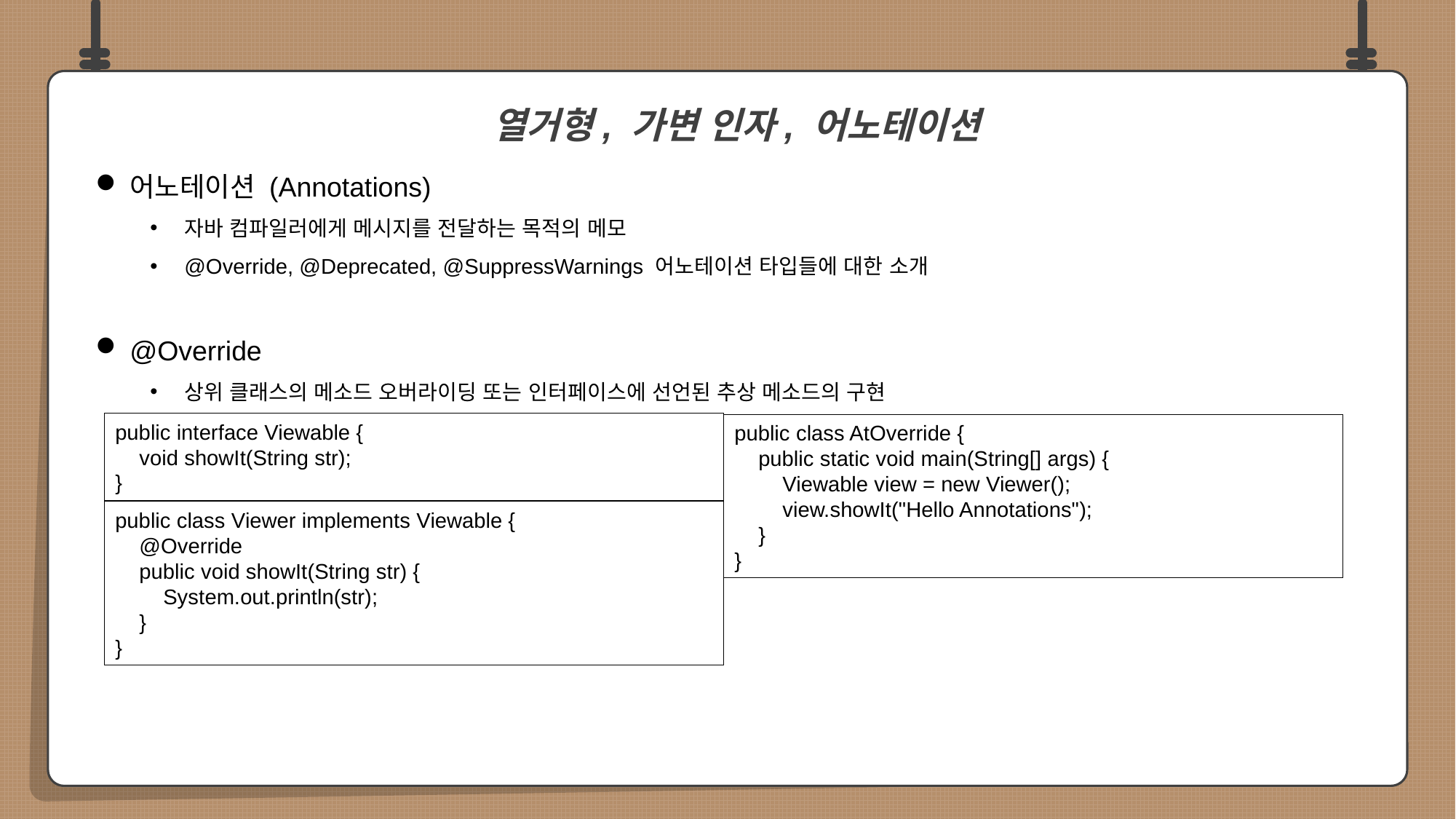

어노테이션 (Annotations)
자바 컴파일러에게 메시지를 전달하는 목적의 메모
@Override, @Deprecated, @SuppressWarnings 어노테이션 타입들에 대한 소개

@Override
상위 클래스의 메소드 오버라이딩 또는 인터페이스에 선언된 추상 메소드의 구현
 열거형, 가변 인자, 어노테이션

public interface Viewable {
    void showIt(String str);
}
public class AtOverride {
    public static void main(String[] args) {
        Viewable view = new Viewer();
        view.showIt("Hello Annotations");
    }
}
public class Viewer implements Viewable {
    @Override
    public void showIt(String str) {
        System.out.println(str);
    }
}